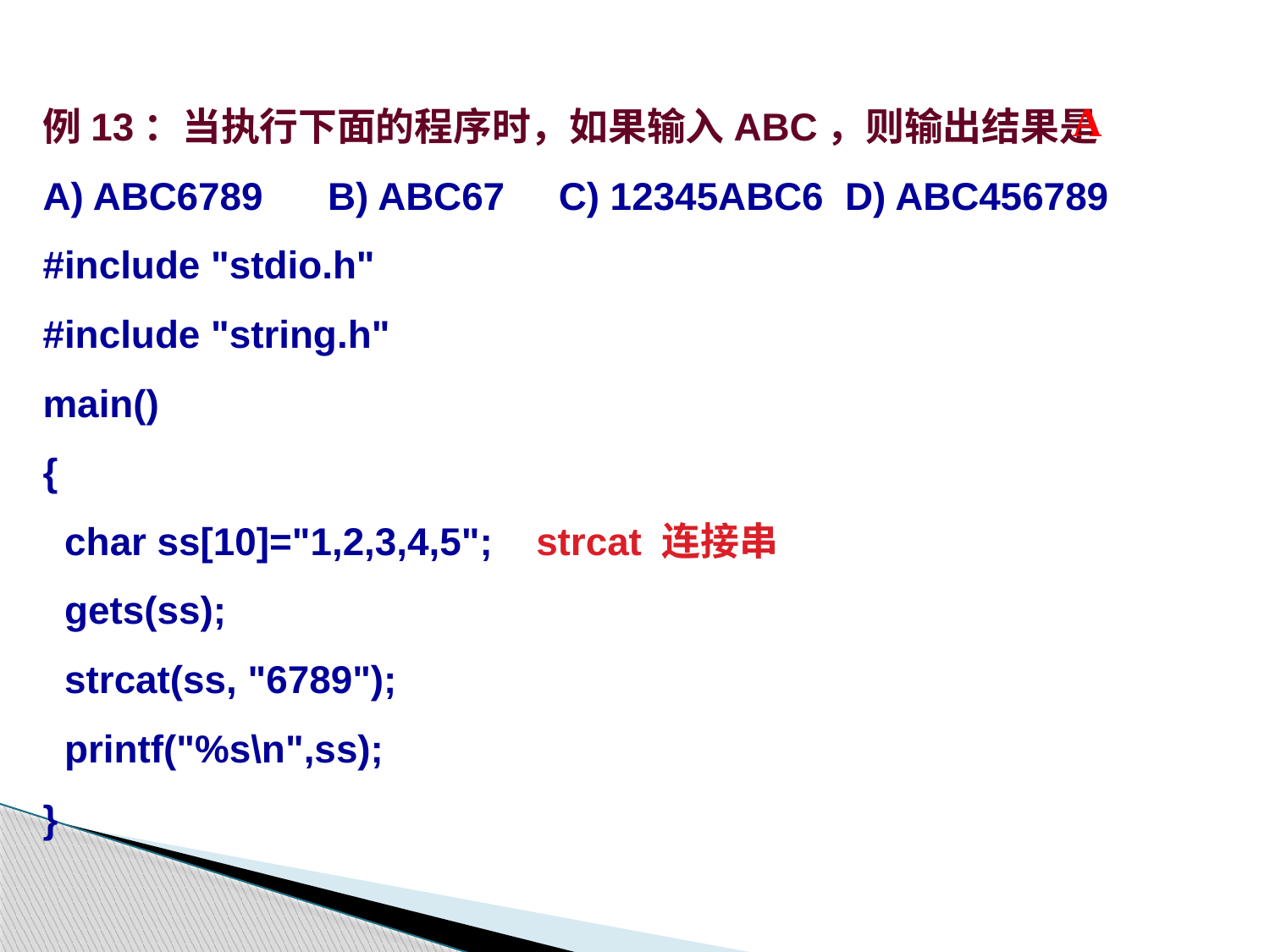

A
例13：当执行下面的程序时，如果输入ABC，则输出结果是
A) ABC6789      B) ABC67     C) 12345ABC6  D) ABC456789
#include "stdio.h"
#include "string.h"
main()
{
  char ss[10]="1,2,3,4,5";    strcat 连接串
  gets(ss);
  strcat(ss, "6789");
  printf("%s\n",ss);
}